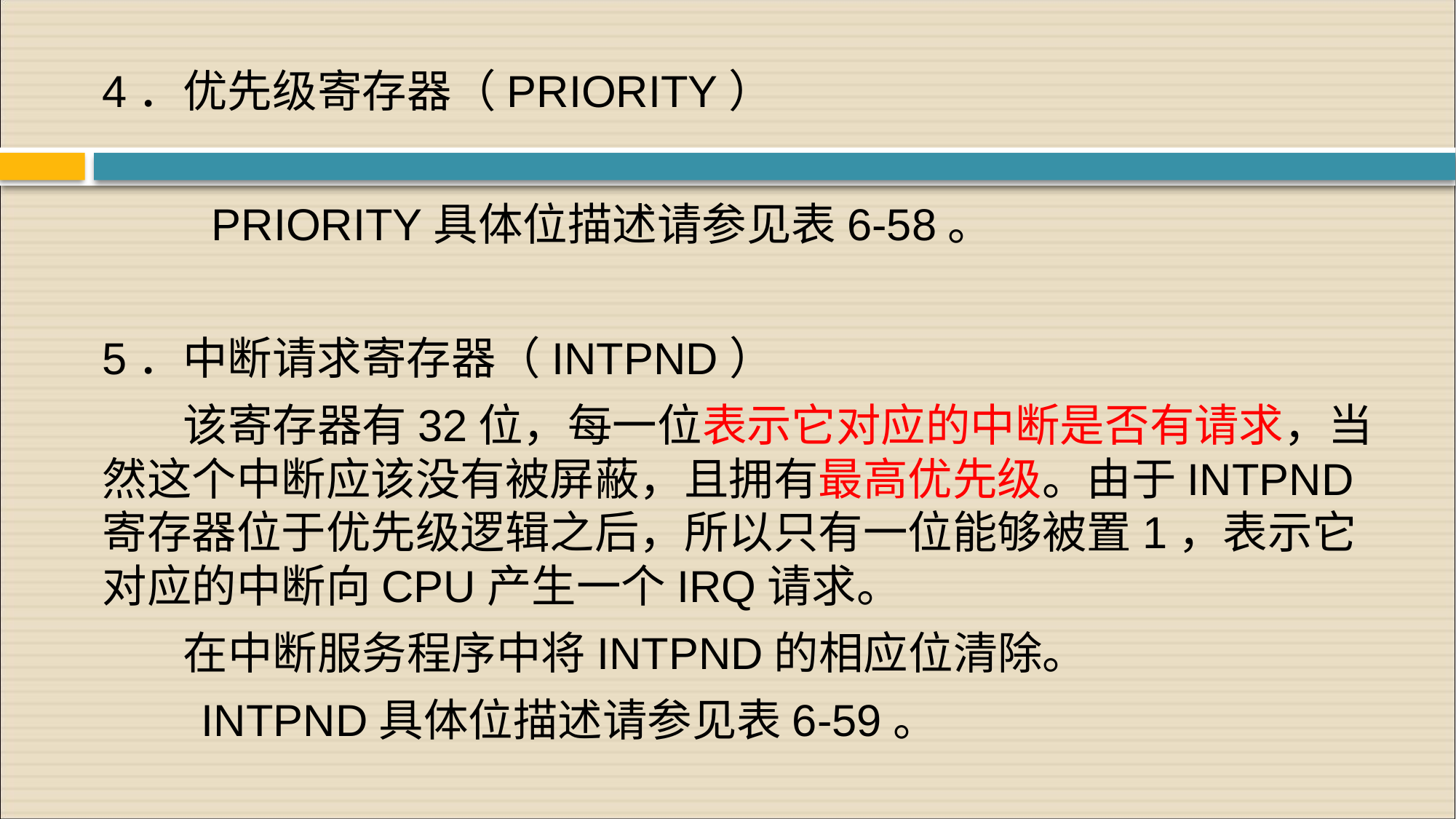

4．优先级寄存器（PRIORITY）

	PRIORITY具体位描述请参见表6-58。

5．中断请求寄存器（INTPND）
       该寄存器有32位，每一位表示它对应的中断是否有请求，当然这个中断应该没有被屏蔽，且拥有最高优先级。由于INTPND寄存器位于优先级逻辑之后，所以只有一位能够被置1，表示它对应的中断向CPU产生一个IRQ请求。
       在中断服务程序中将INTPND的相应位清除。
        INTPND具体位描述请参见表6-59。